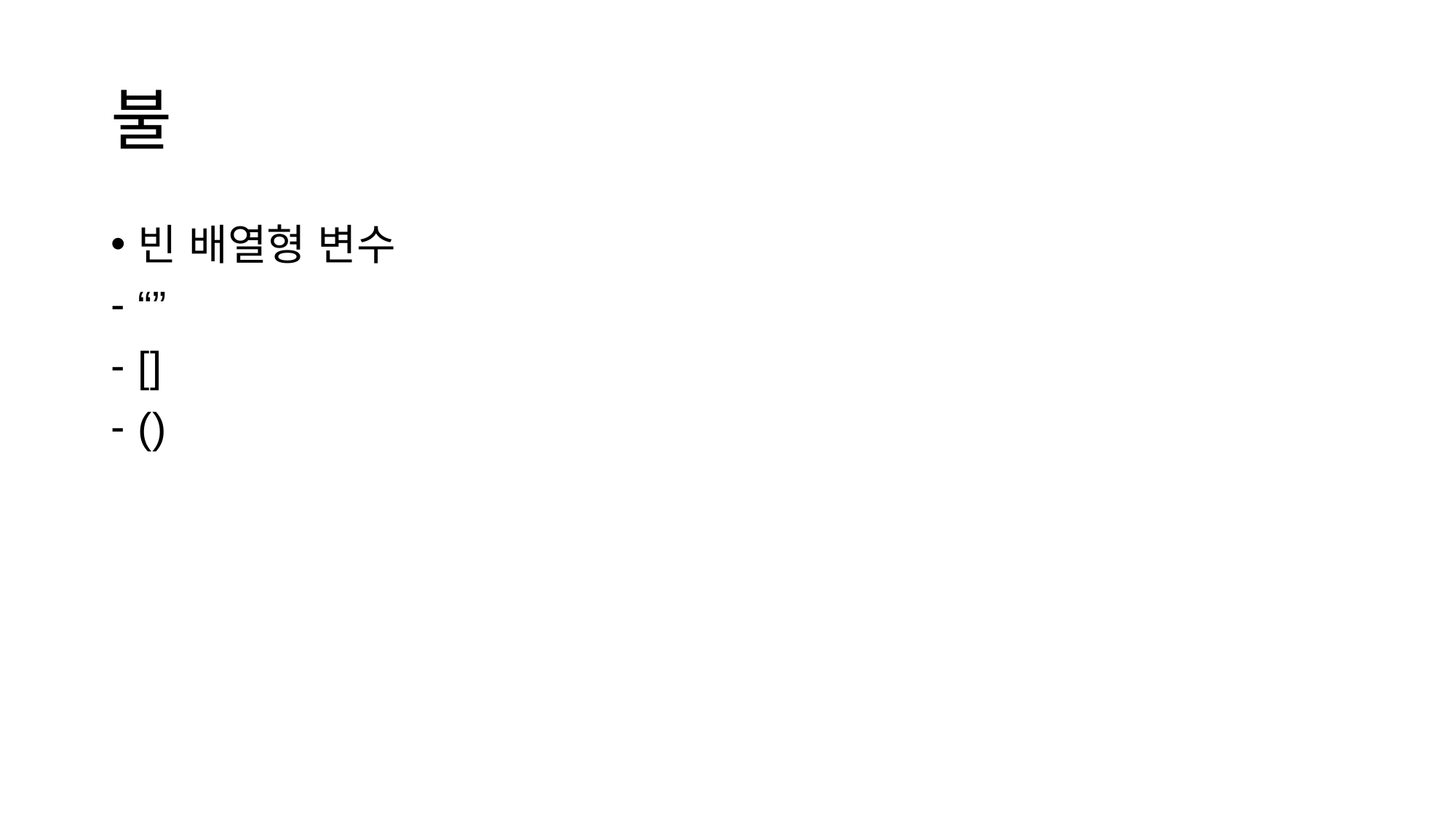

# 불
빈 배열형 변수
“”
[]
()